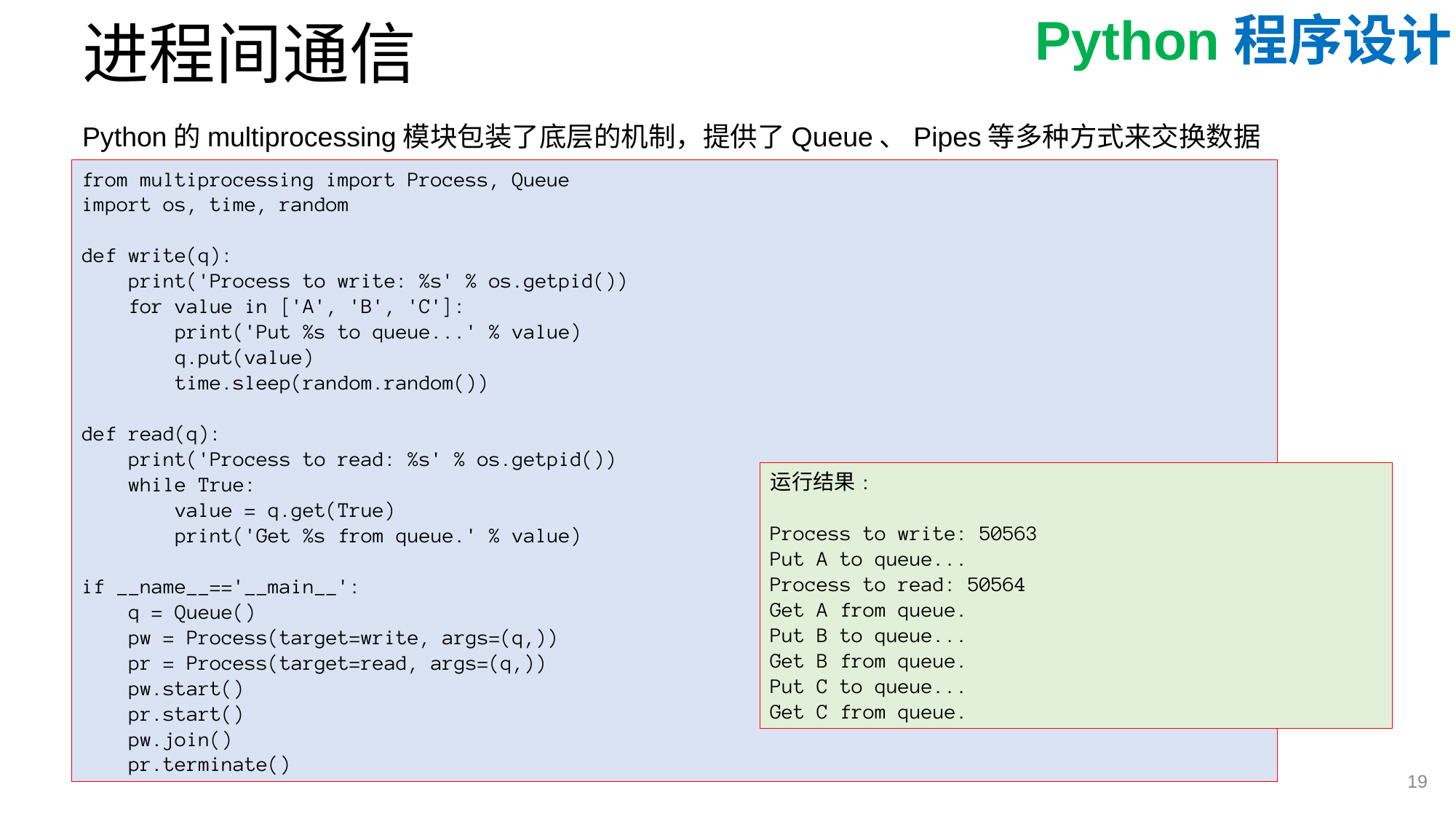

# 进程间通信
Python的multiprocessing模块包装了底层的机制，提供了Queue、Pipes等多种方式来交换数据
from multiprocessing import Process, Queue
import os, time, random

def write(q):
    print('Process to write: %s' % os.getpid())
    for value in ['A', 'B', 'C']:
        print('Put %s to queue...' % value)
        q.put(value)
        time.sleep(random.random())

def read(q):
    print('Process to read: %s' % os.getpid())
    while True:
        value = q.get(True)
        print('Get %s from queue.' % value)

if __name__=='__main__':
    q = Queue()
    pw = Process(target=write, args=(q,))
    pr = Process(target=read, args=(q,))
    pw.start()
    pr.start()
    pw.join()
    pr.terminate()
运行结果:

Process to write: 50563
Put A to queue...
Process to read: 50564
Get A from queue.
Put B to queue...
Get B from queue.
Put C to queue...
Get C from queue.
19